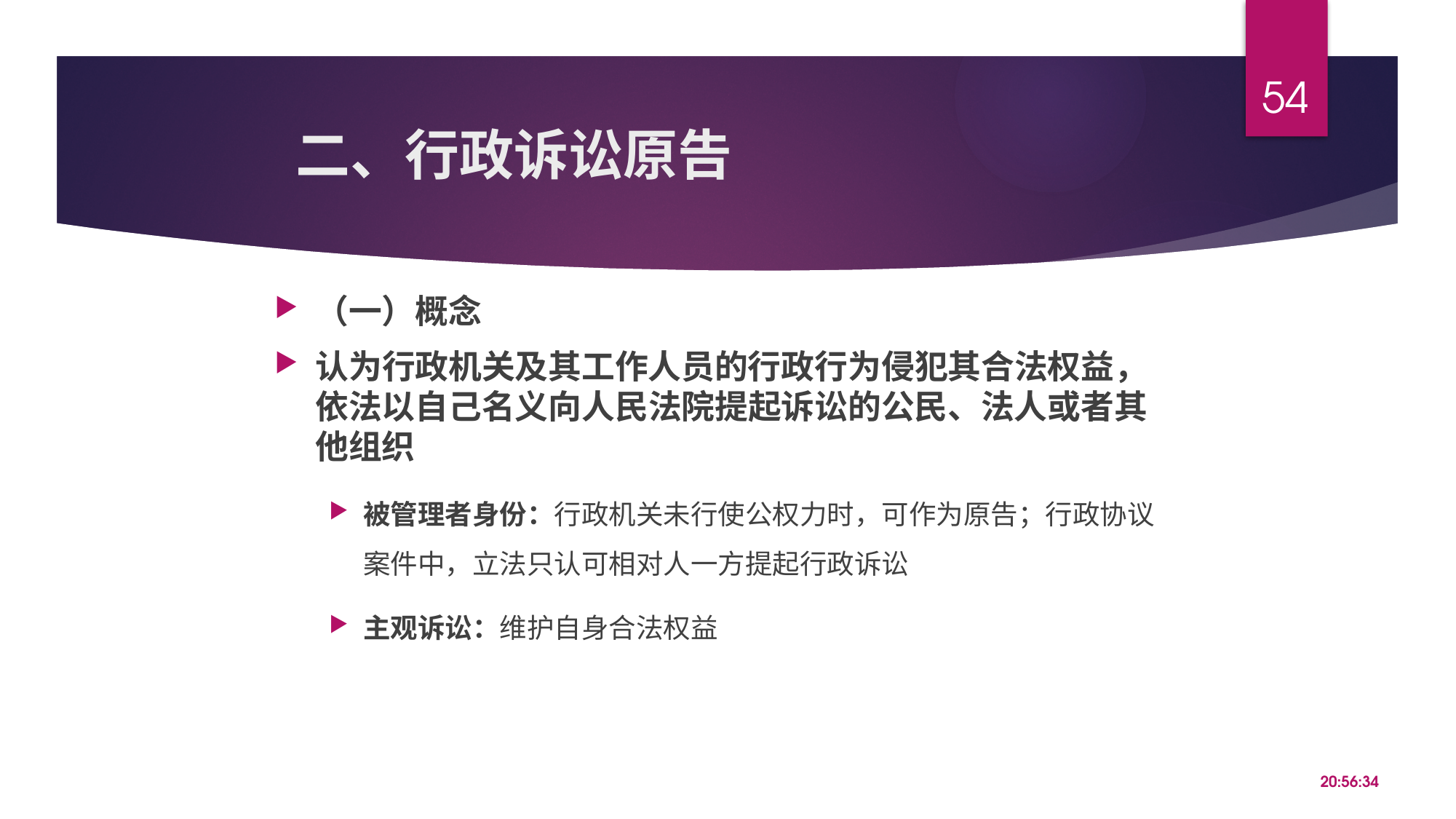

54
# 二、行政诉讼原告
（一）概念
认为行政机关及其工作人员的行政行为侵犯其合法权益，依法以自己名义向人民法院提起诉讼的公民、法人或者其他组织
被管理者身份：行政机关未行使公权力时，可作为原告；行政协议案件中，立法只认可相对人一方提起行政诉讼
主观诉讼：维护自身合法权益

20:56:34